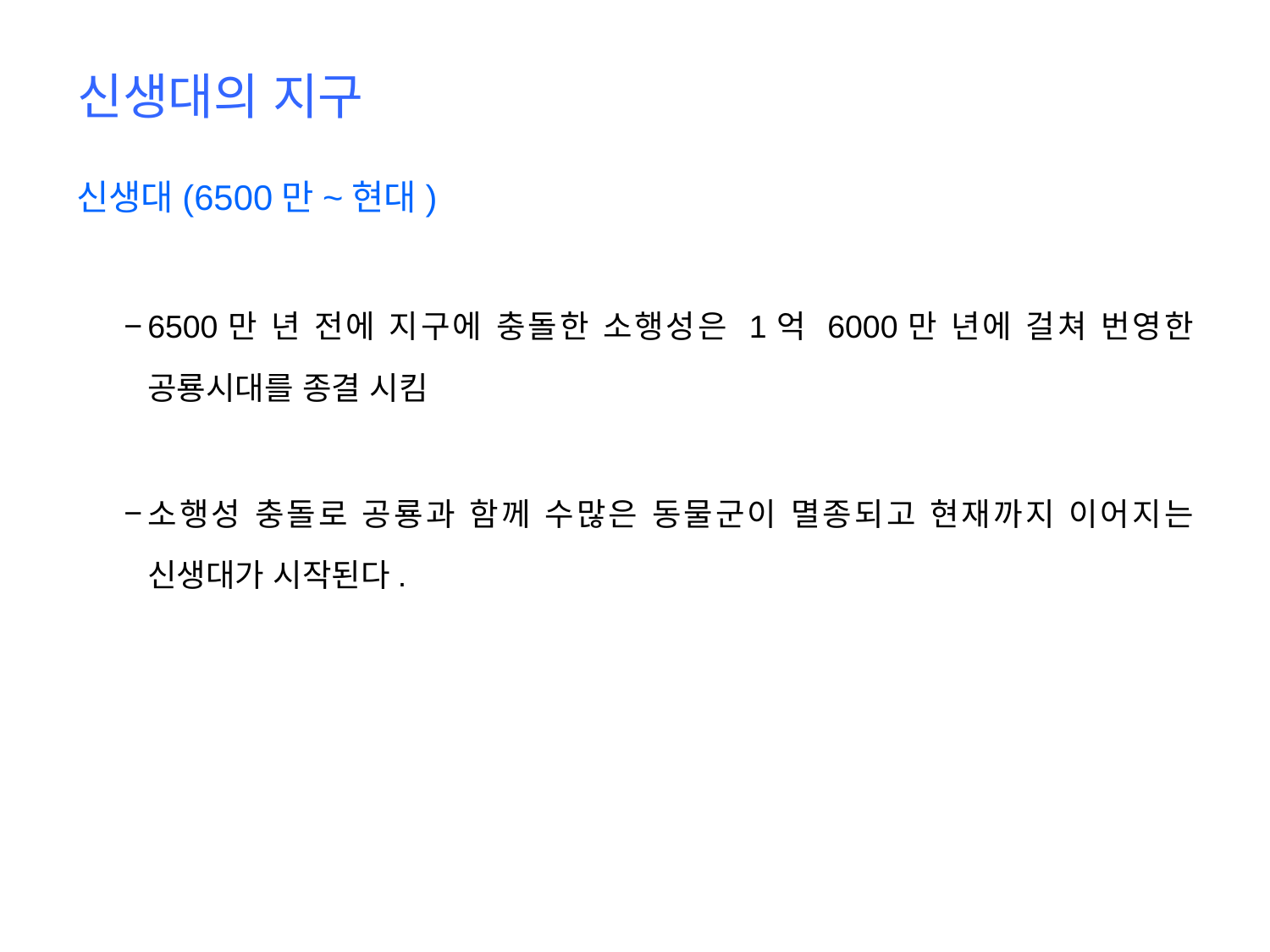

# 신생대의 지구
신생대(6500만~현대)

6500만 년 전에 지구에 충돌한 소행성은 1억 6000만 년에 걸쳐 번영한 공룡시대를 종결 시킴

소행성 충돌로 공룡과 함께 수많은 동물군이 멸종되고 현재까지 이어지는 신생대가 시작된다.